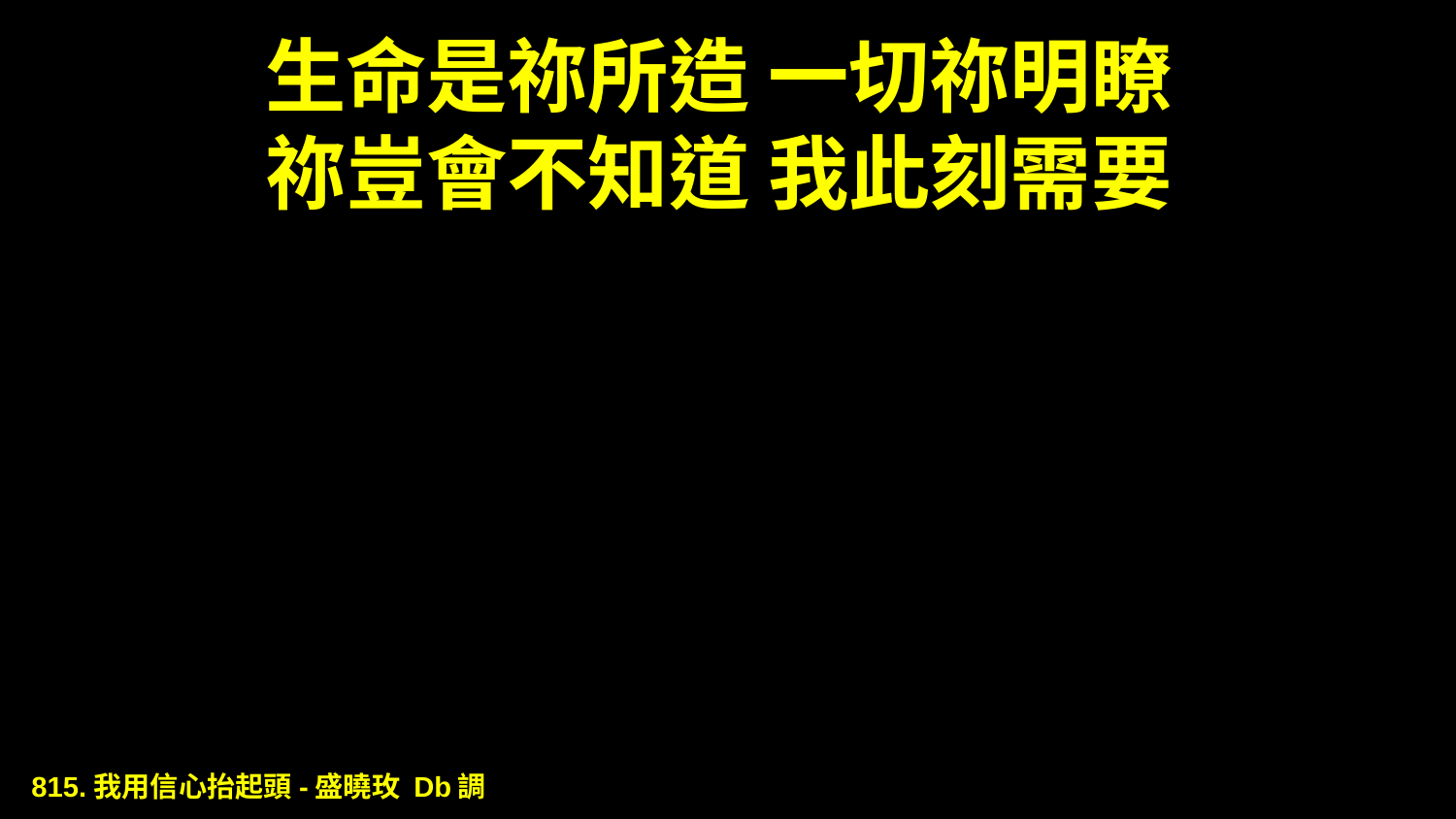

# 生命是祢所造 一切祢明瞭 祢豈會不知道 我此刻需要
815.我用信心抬起頭-盛曉玫 Db調